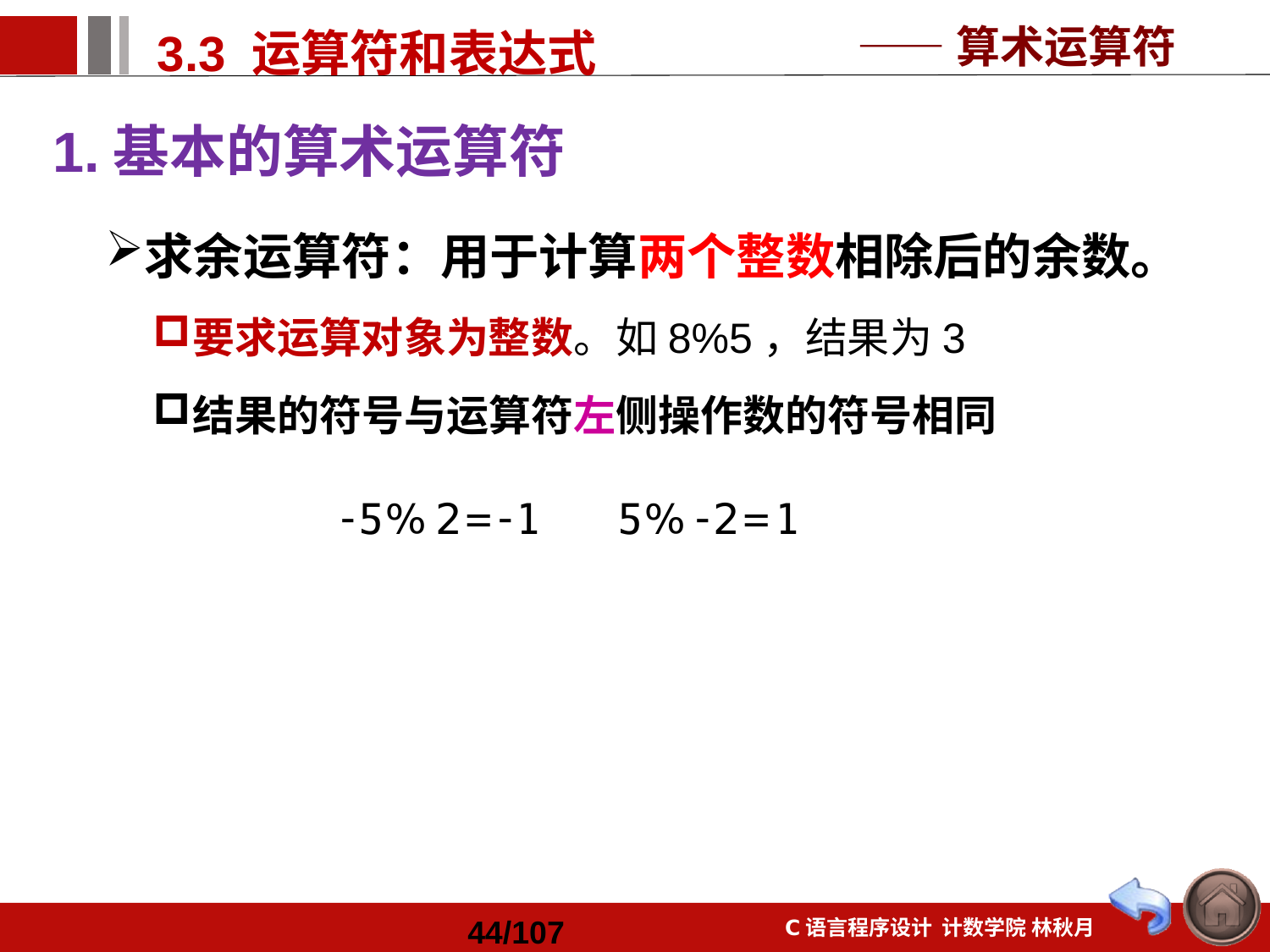

——算术运算符
1.基本的算术运算符
求余运算符：用于计算两个整数相除后的余数。
要求运算对象为整数。如8%5，结果为3
结果的符号与运算符左侧操作数的符号相同
-5%2=-1      5%-2=1